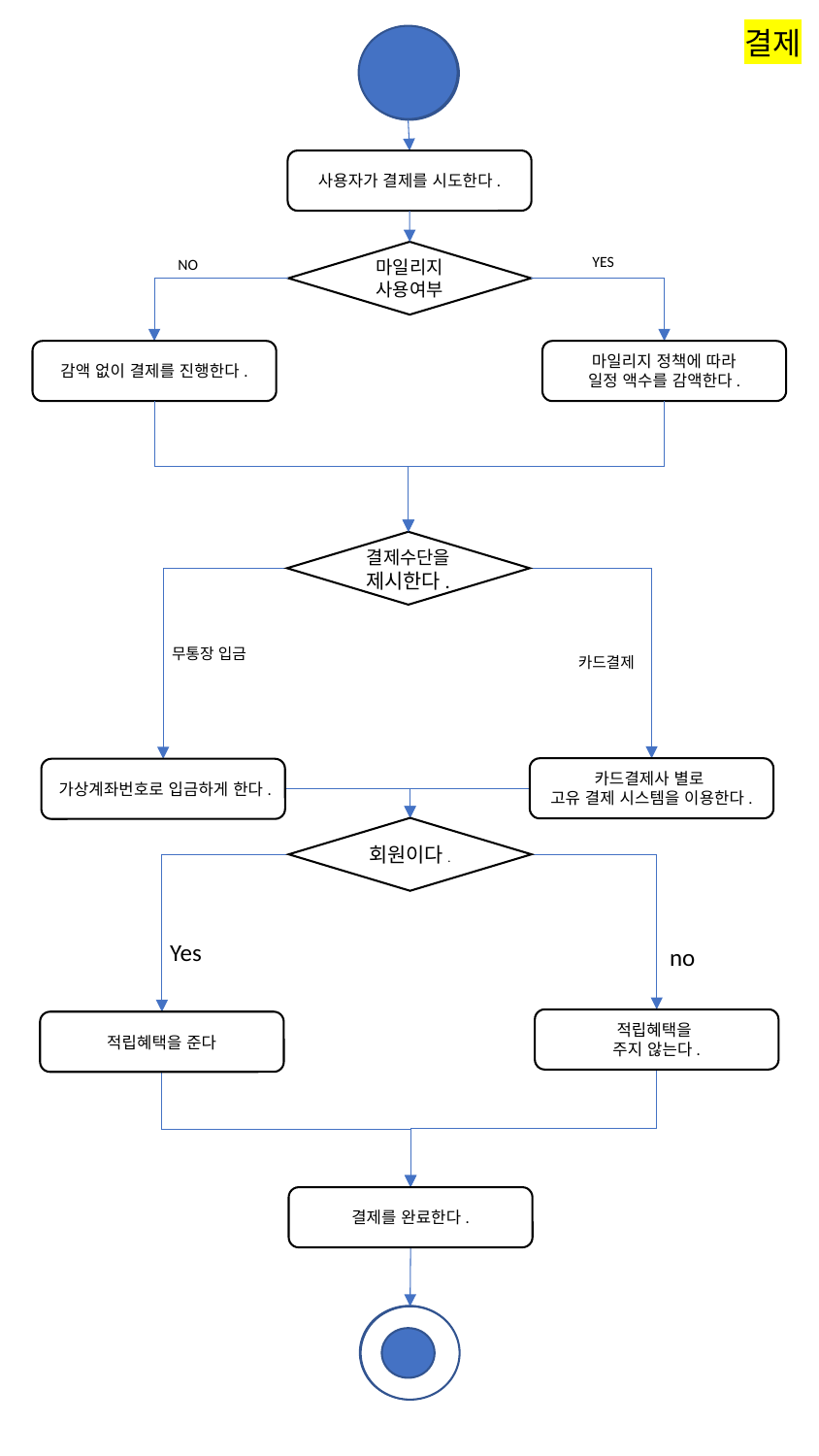

결제

사용자가 결제를 시도한다.
마일리지 사용여부
YES
NO
감액 없이 결제를 진행한다.
마일리지 정책에 따라
일정 액수를 감액한다.
결제수단을 제시한다.
무통장 입금
카드결제
카드결제사 별로
고유 결제 시스템을 이용한다.
가상계좌번호로 입금하게 한다.
회원이다.
 Yes
 no
적립혜택을
주지 않는다.
적립혜택을 준다
결제를 완료한다.